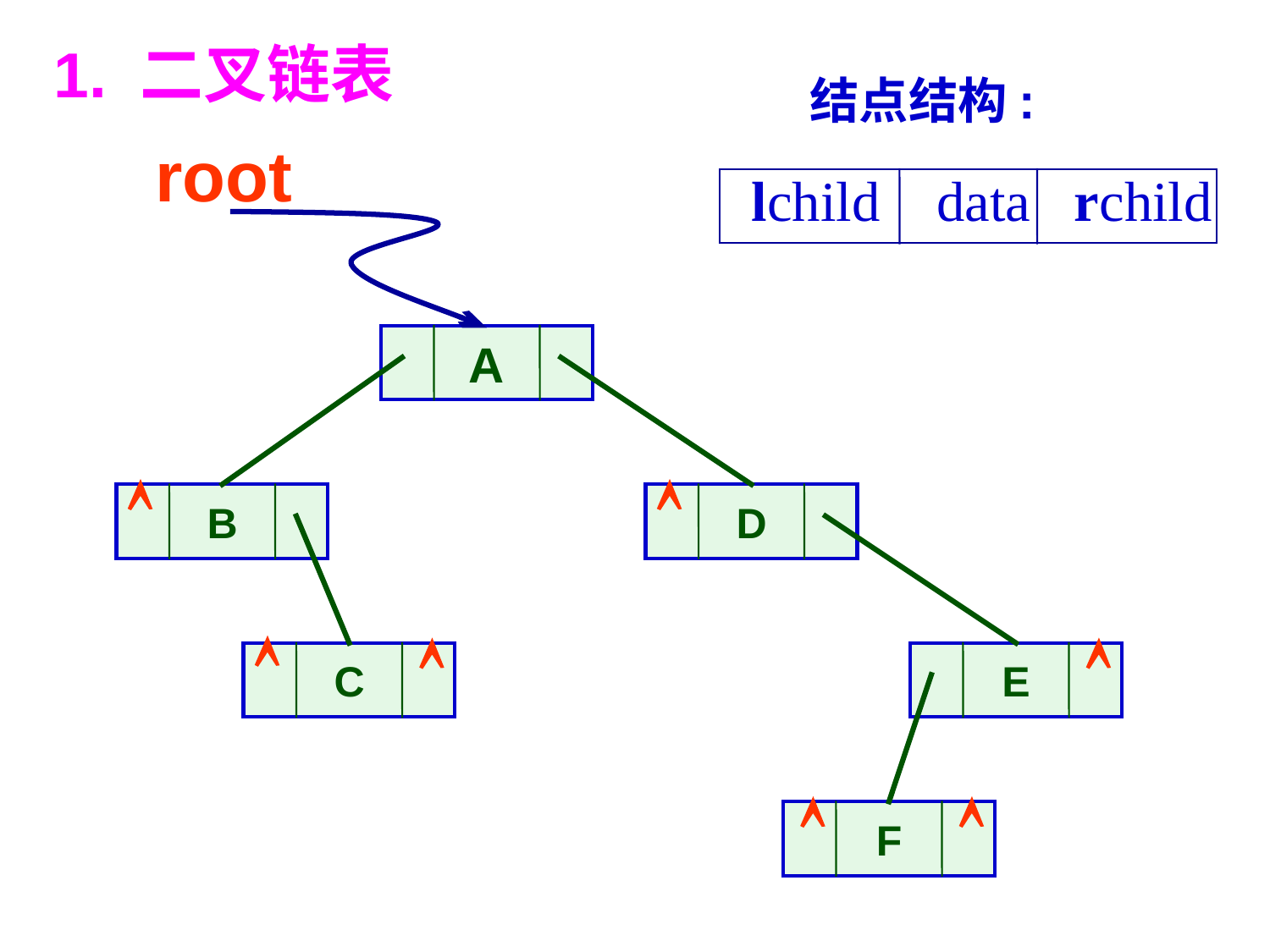

1. 二叉链表
结点结构:
root
lchild    data   rchild

A

∧
∧
B

D

∧
∧
∧
C

E

∧
∧
F